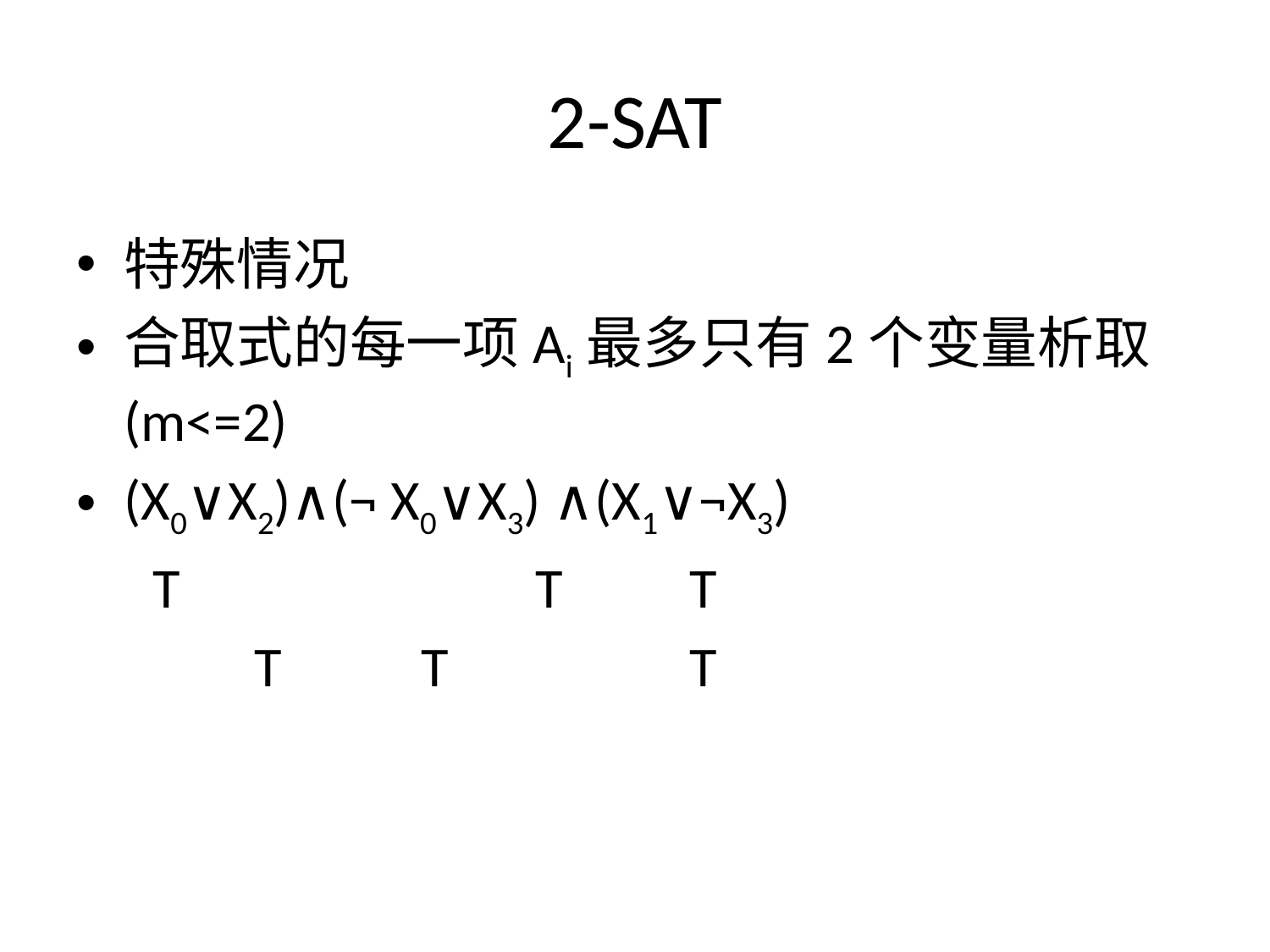

# 2-SAT
特殊情况
合取式的每一项Ai最多只有2个变量析取(m<=2)
(X0∨X2)∧(¬ X0∨X3) ∧(X1∨¬X3)
      T                            T          T
              T           T                   T